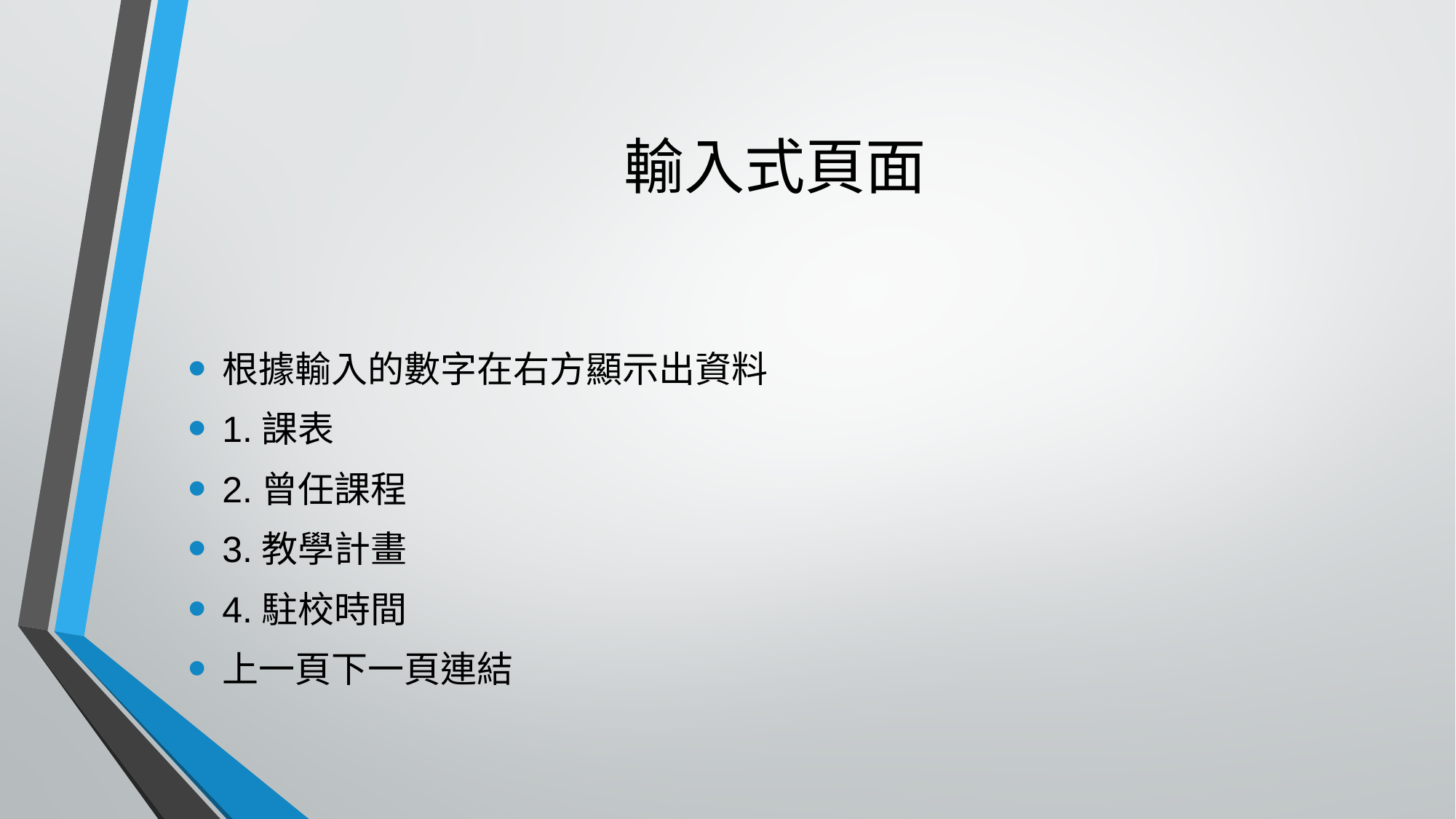

# 輸入式頁面
根據輸入的數字在右方顯示出資料
1.課表
2.曾任課程
3.教學計畫
4.駐校時間
上一頁下一頁連結